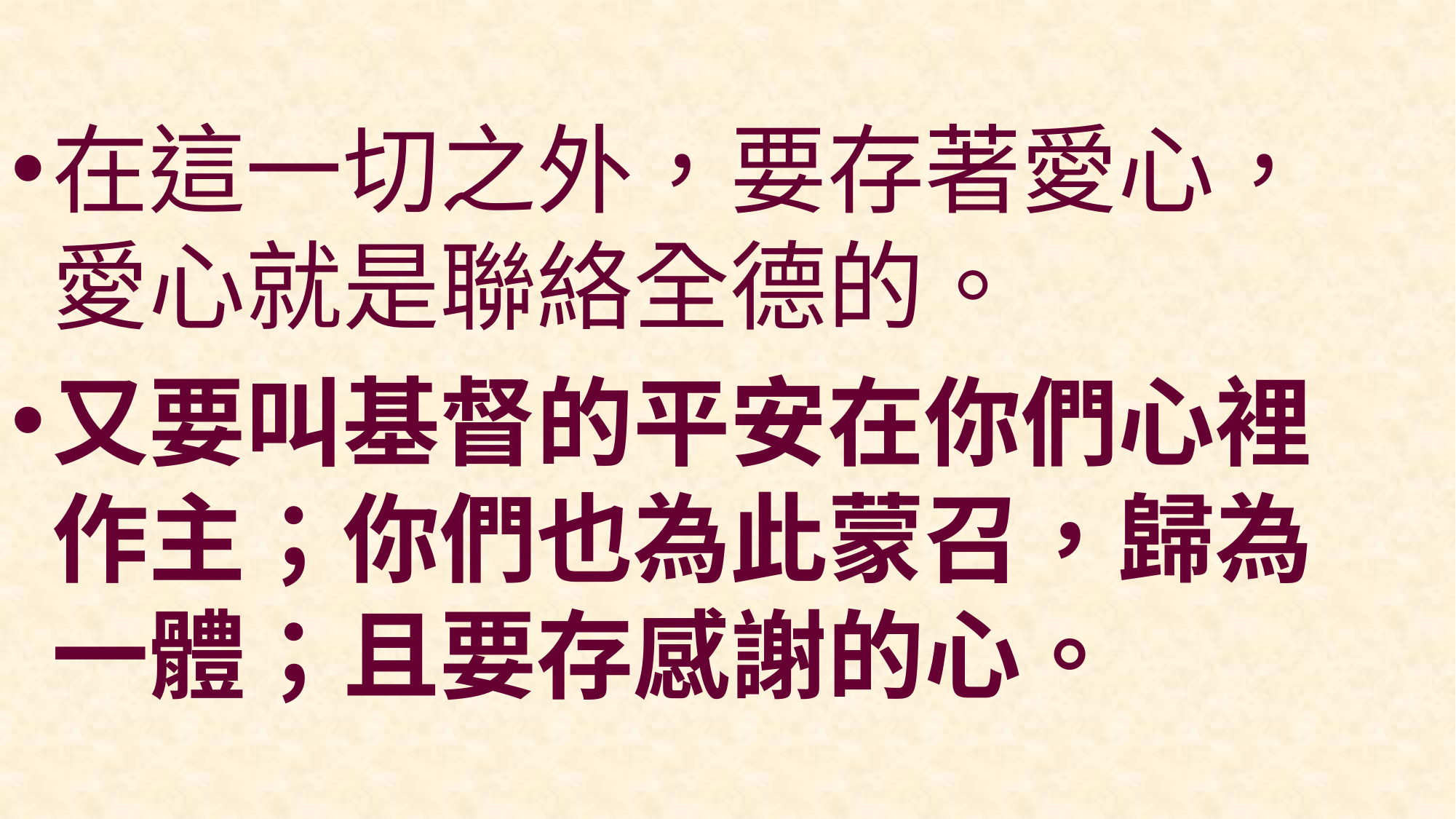

在這一切之外，要存著愛心，愛心就是聯絡全德的。
又要叫基督的平安在你們心裡作主；你們也為此蒙召，歸為一體；且要存感謝的心。